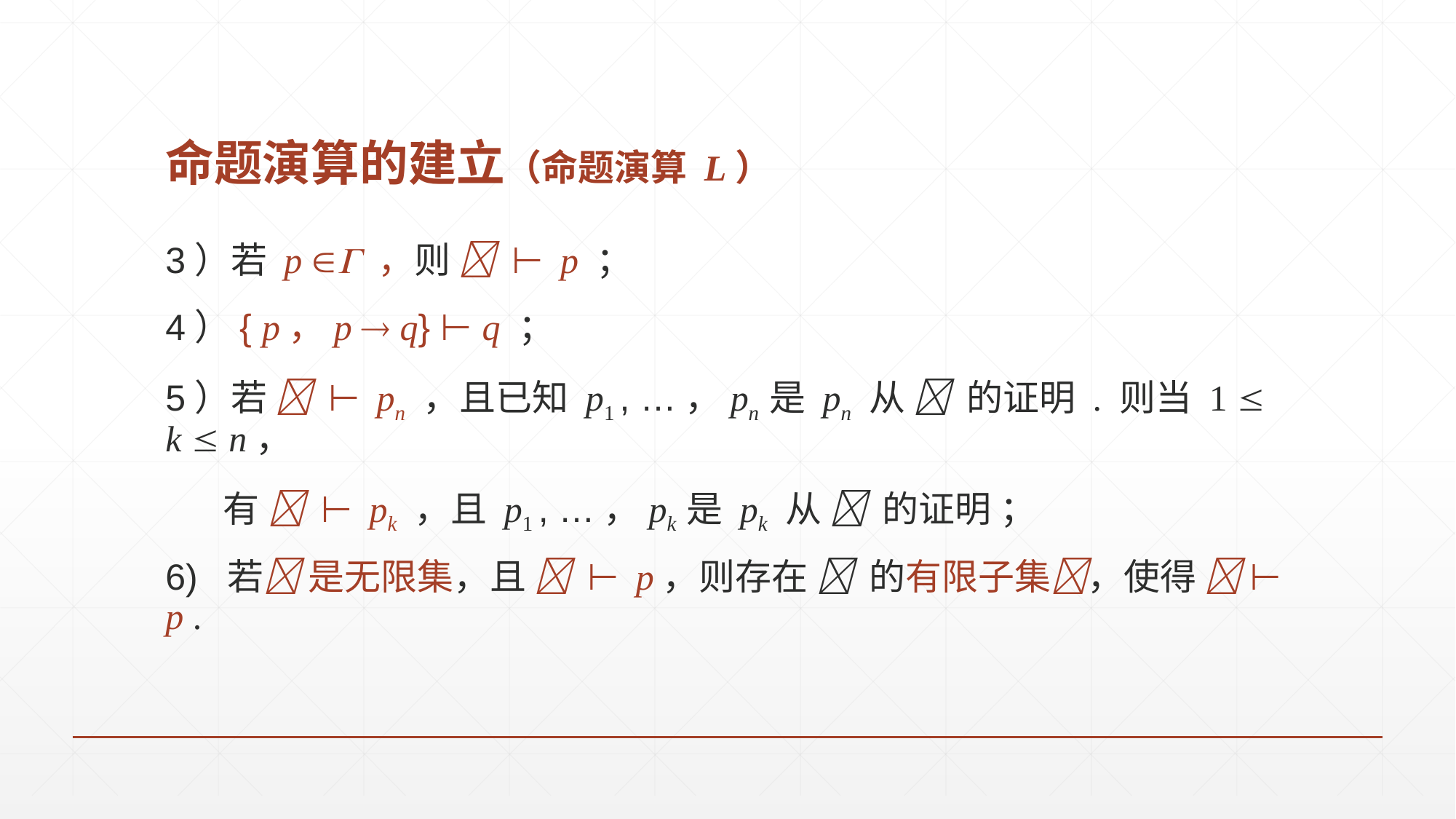

# 命题演算的建立（命题演算 L）
3）若 p ∈Γ ，则 Γ  ⊢ p ；
4）{ p，p → q} ⊢ q ；
5）若 Γ  ⊢ pn ，且已知 p1 , …，pn 是 pn 从 Γ  的证明 . 则当 1 ≤ k ≤ n，
      有 Γ  ⊢ pk ，且 p1 , …，pk 是 pk 从 Γ  的证明 ；
6)  若Γ 是无限集，且 Γ  ⊢ p，则存在 Γ  的有限子集Δ，使得 Δ ⊢ p .